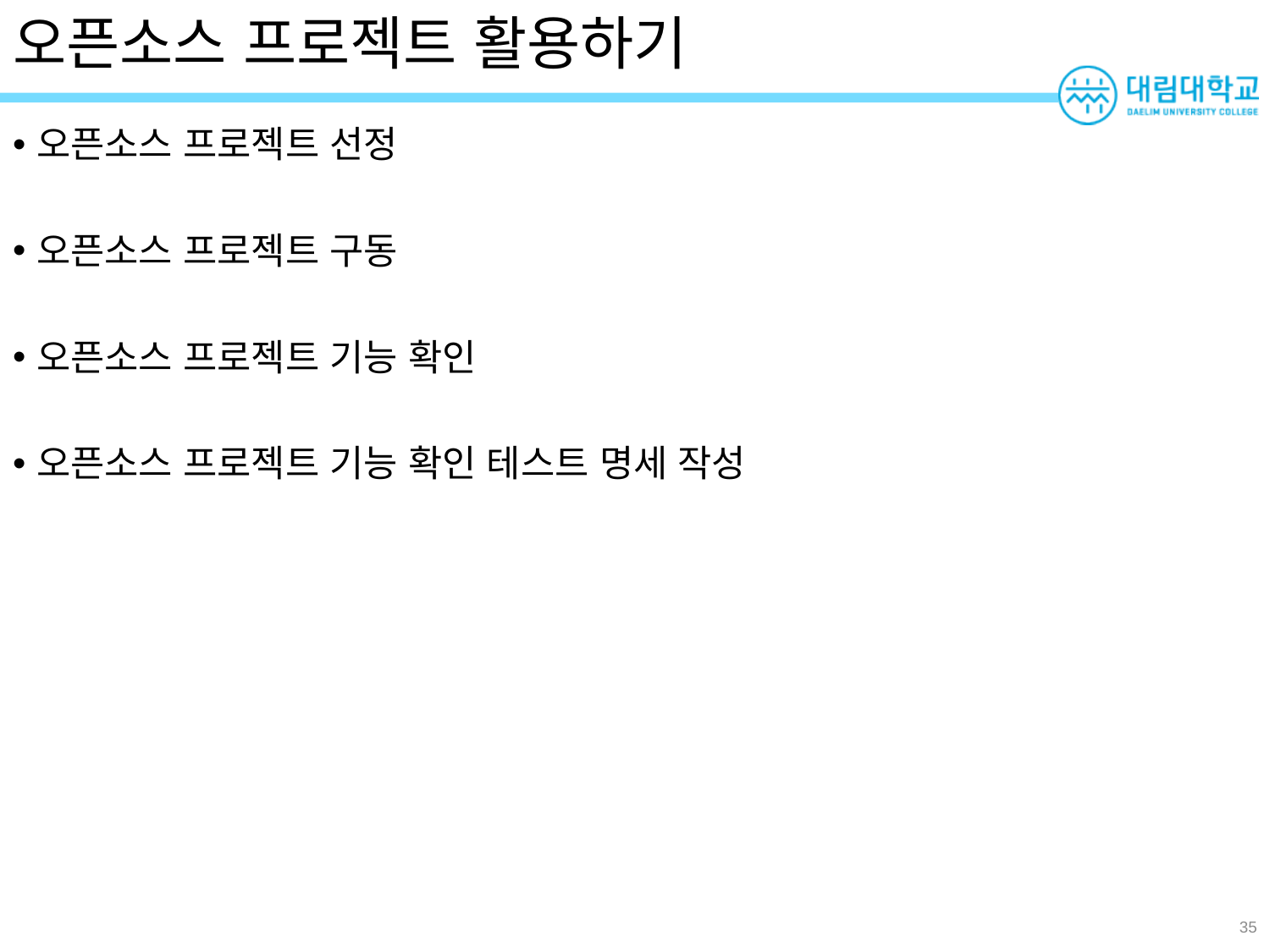

# 오픈소스 프로젝트 활용하기
오픈소스 프로젝트 선정

오픈소스 프로젝트 구동

오픈소스 프로젝트 기능 확인

오픈소스 프로젝트 기능 확인 테스트 명세 작성
35